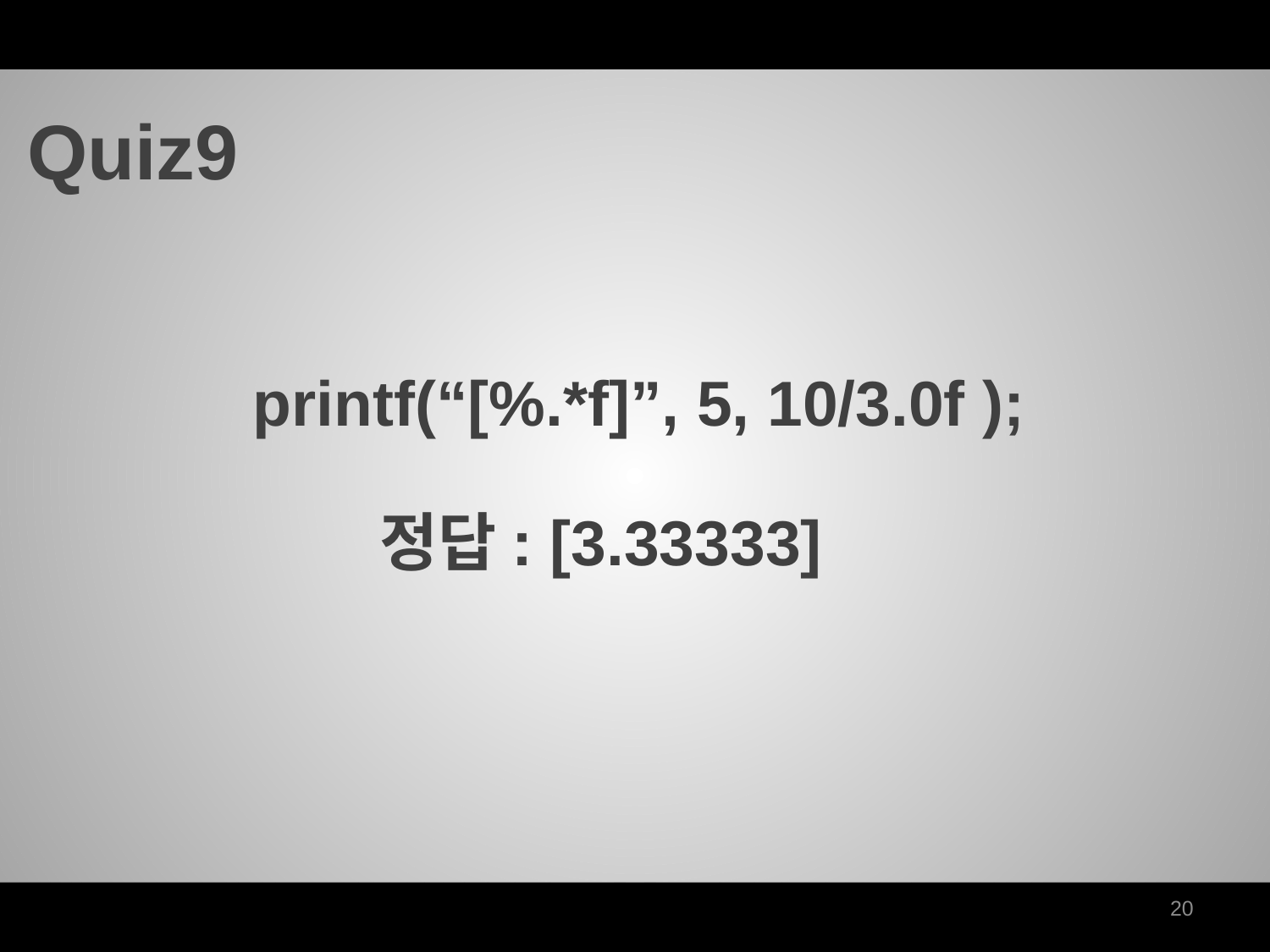

Quiz9
printf(“[%.*f]”, 5, 10/3.0f );
정답: [3.33333]
20